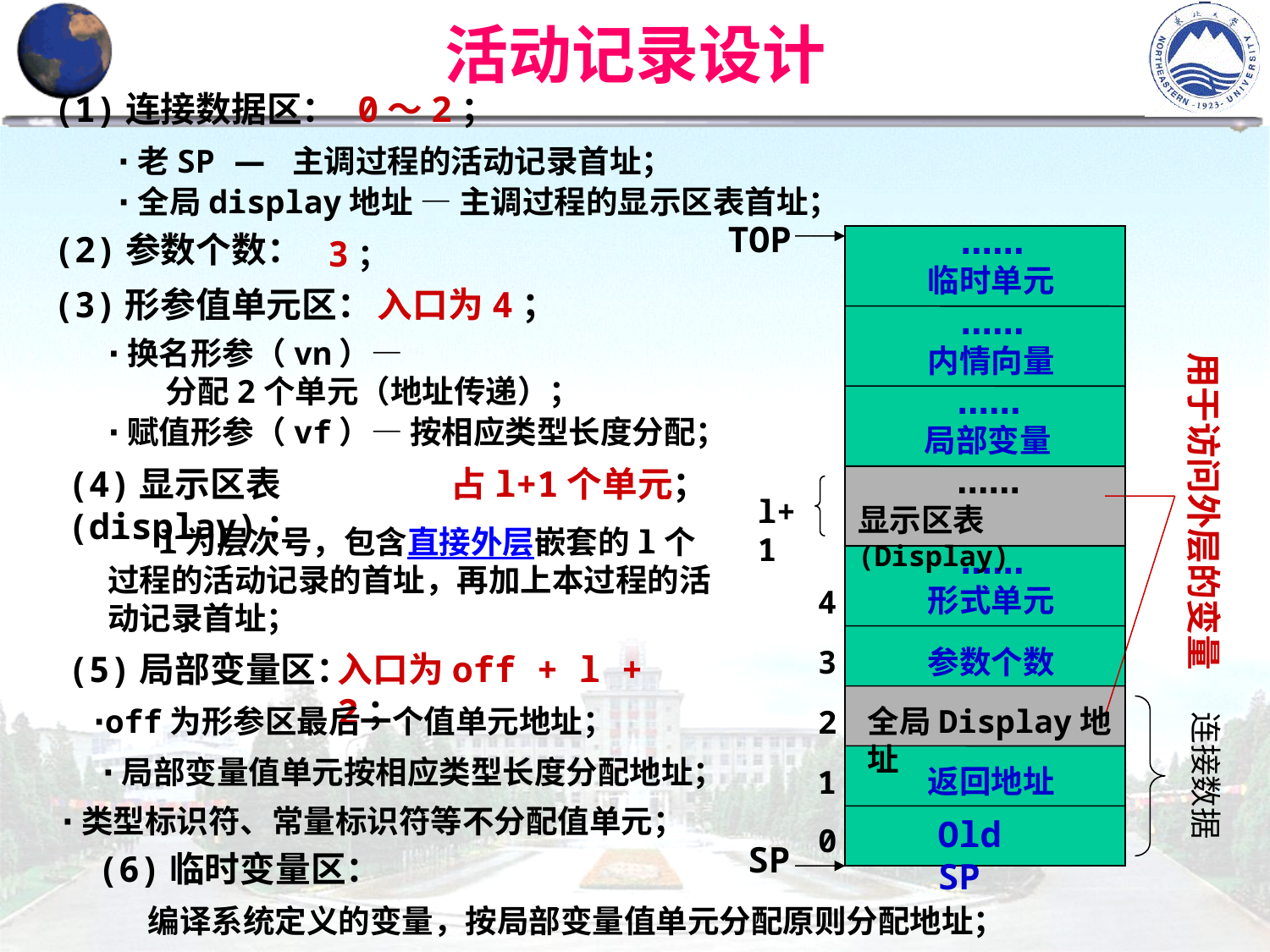

活动记录设计
3.嵌套层次显示表(display)和活动记录结构
(1)连接数据区：
0～2；
·老SP — 主调过程的活动记录首址；
 ·全局display地址 — 主调过程的显示区表首址；
TOP
   ……
临时单元

   ……
内情向量
   ……
局部变量
         ……
显示区表(Display)
   ……
形式单元
参数个数
全局Display地址
返回地址
Old SP

0
SP
(2)参数个数：
3；

(3)形参值单元区：
入口为4；
·换名形参（vn）—
       分配2个单元（地址传递）；
用于访问外层的变量
·赋值形参（vf）— 按相应类型长度分配；
(4)显示区表(display)：
占l+1个单元；

l+1

     l为层次号，包含直接外层嵌套的l个过程的活动记录的首址，再加上本过程的活动记录首址；

4
3
(5)局部变量区：
入口为off + l + 2；

·off为形参区最后一个值单元地址；
2

连接数据
·局部变量值单元按相应类型长度分配地址；

1
·类型标识符、常量标识符等不分配值单元；
(6)临时变量区：

编译系统定义的变量，按局部变量值单元分配原则分配地址；